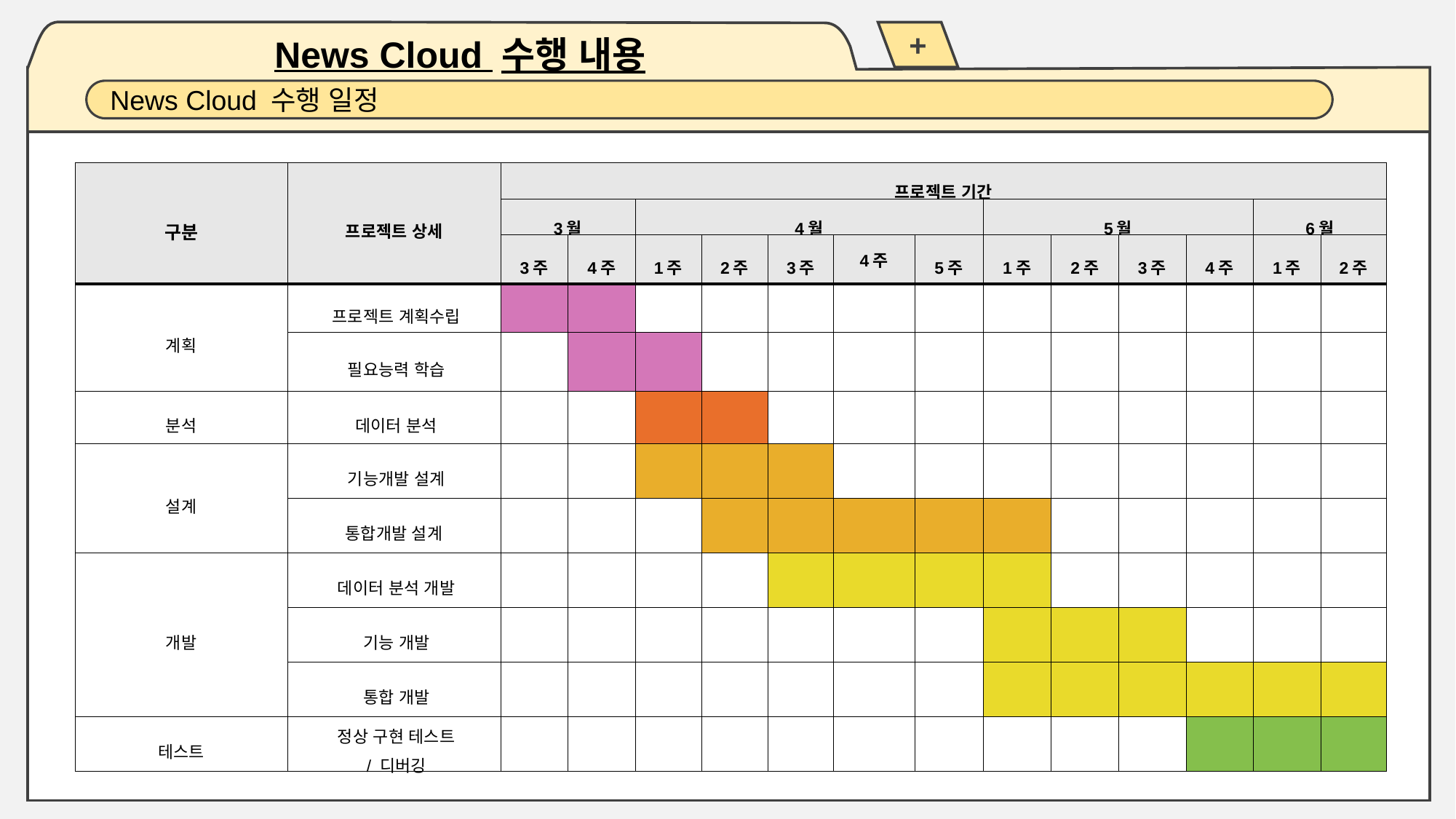

+
News Cloud 수행 내용
News Cloud 수행 일정

| 구분 | 프로젝트 상세 | 프로젝트 기간 |  |  |  |  |  |  |  |  |  |  |  |  |
| --- | --- | --- | --- | --- | --- | --- | --- | --- | --- | --- | --- | --- | --- | --- |
|  |  | 3월 |  | 4월 |  |  |  |  | 5월 |  |  |  | 6월 |  |
|  |  | 3주 | 4주 | 1주 | 2주 | 3주 | 4주 | 5주 | 1주 | 2주 | 3주 | 4주 | 1주 | 2주 |
| 계획 | 프로젝트 계획수립 |  |  |  |  |  |  |  |  |  |  |  |  |  |
|  | 필요능력 학습 |  |  |  |  |  |  |  |  |  |  |  |  |  |
| 분석 | 데이터 분석 |  |  |  |  |  |  |  |  |  |  |  |  |  |
| 설계 | 기능개발 설계 |  |  |  |  |  |  |  |  |  |  |  |  |  |
|  | 통합개발 설계 |  |  |  |  |  |  |  |  |  |  |  |  |  |
| 개발 | 데이터 분석 개발 |  |  |  |  |  |  |  |  |  |  |  |  |  |
|  | 기능 개발 |  |  |  |  |  |  |  |  |  |  |  |  |  |
|  | 통합 개발 |  |  |  |  |  |  |  |  |  |  |  |  |  |
| 테스트 | 정상 구현 테스트 / 디버깅 |  |  |  |  |  |  |  |  |  |  |  |  |  |